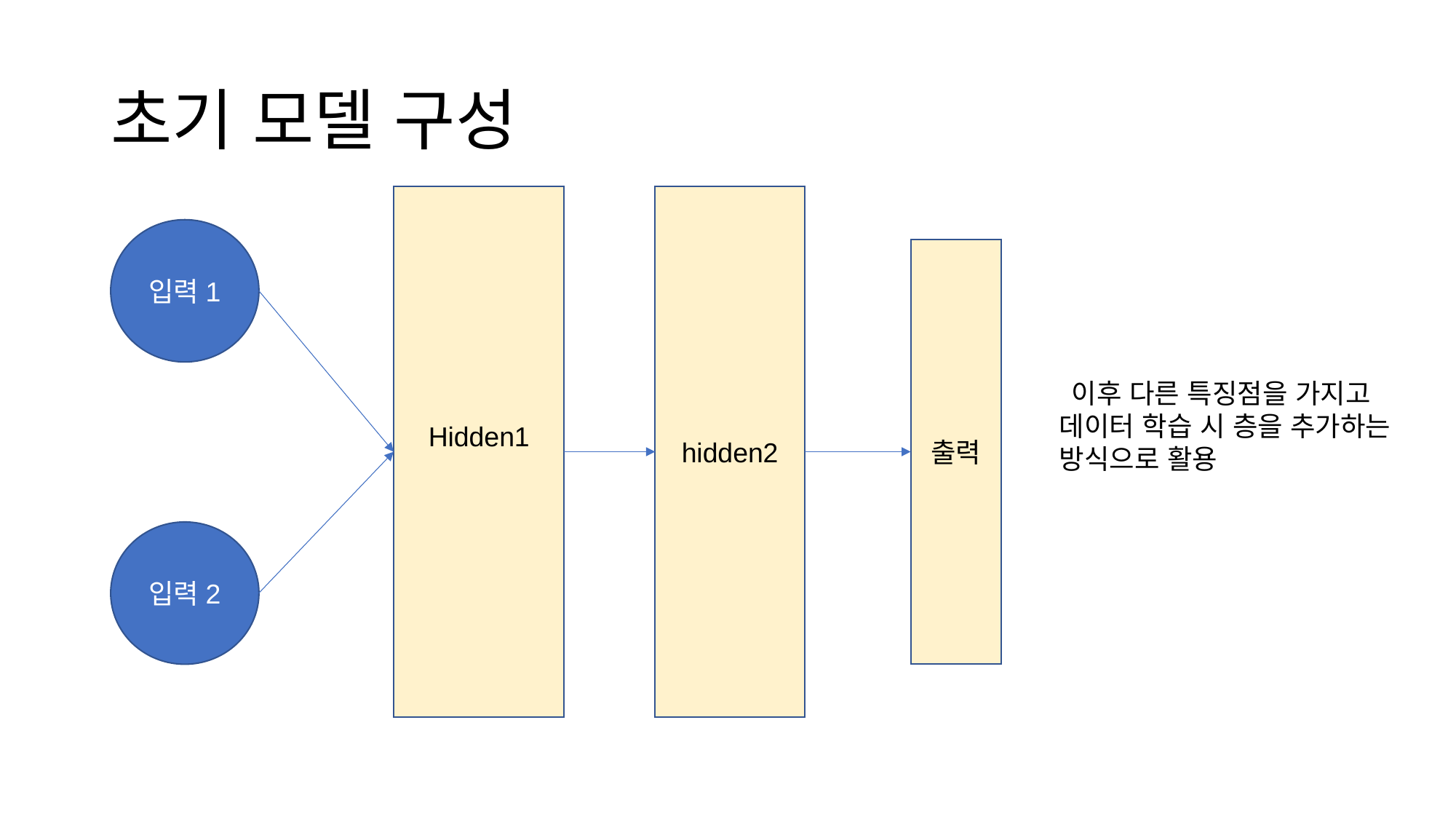

# 초기 모델 구성
hidden2
Hidden1

입력1
출력
 이후 다른 특징점을 가지고 데이터 학습 시 층을 추가하는 방식으로 활용
입력2